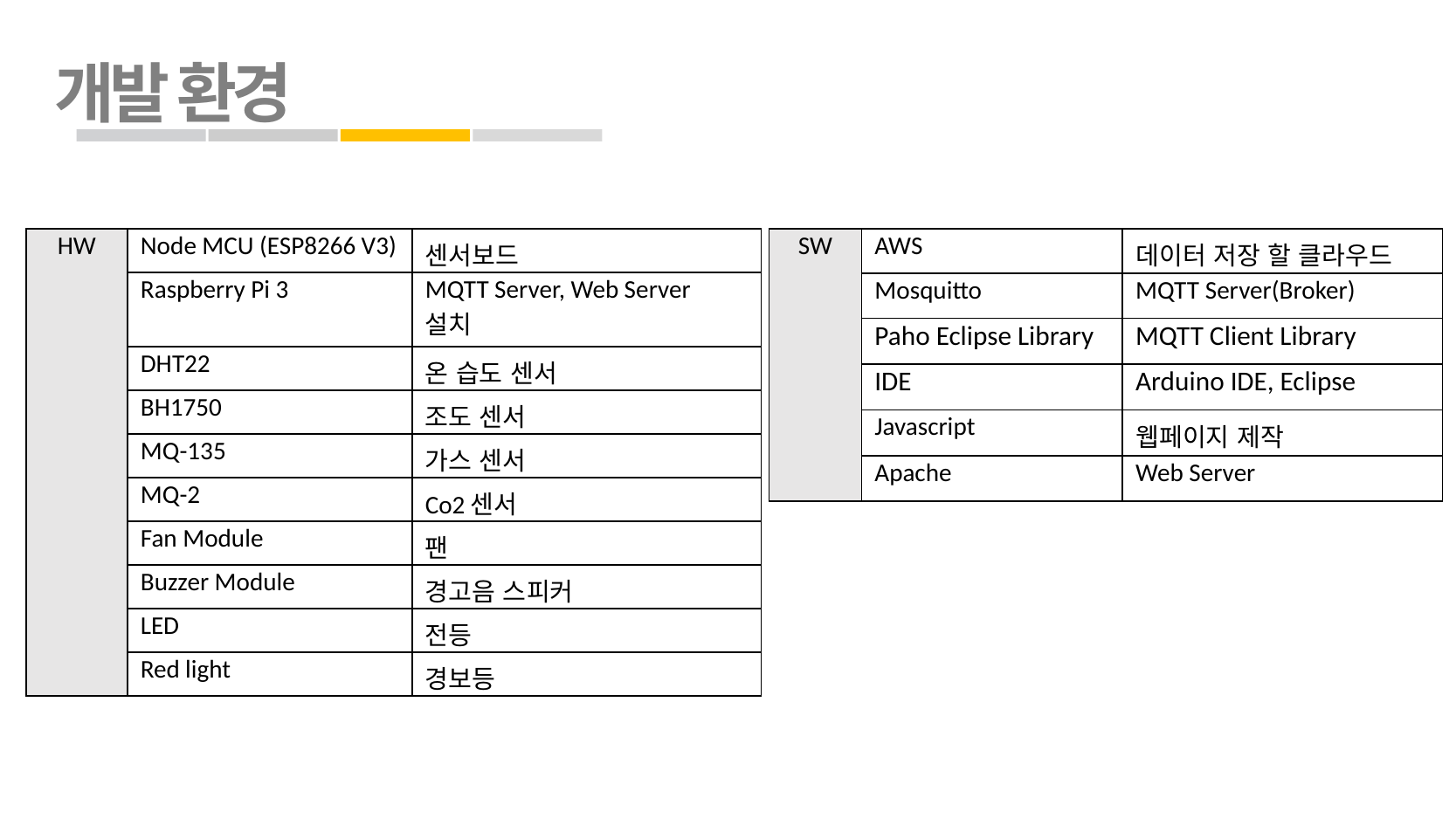

개발 환경

| HW | Node MCU (ESP8266 V3) | 센서보드 |
| --- | --- | --- |
|  | Raspberry Pi 3 | MQTT Server, Web Server 설치 |
|  | DHT22 | 온 습도 센서 |
|  | BH1750 | 조도 센서 |
|  | MQ-135 | 가스 센서 |
|  | MQ-2 | Co2센서 |
|  | Fan Module | 팬 |
|  | Buzzer Module | 경고음 스피커 |
|  | LED | 전등 |
|  | Red light | 경보등 |
| SW | AWS | 데이터 저장 할 클라우드 |
| --- | --- | --- |
|  | Mosquitto | MQTT Server(Broker) |
|  | Paho Eclipse Library | MQTT Client Library |
|  | IDE | Arduino IDE, Eclipse |
|  | Javascript | 웹페이지 제작 |
|  | Apache | Web Server |